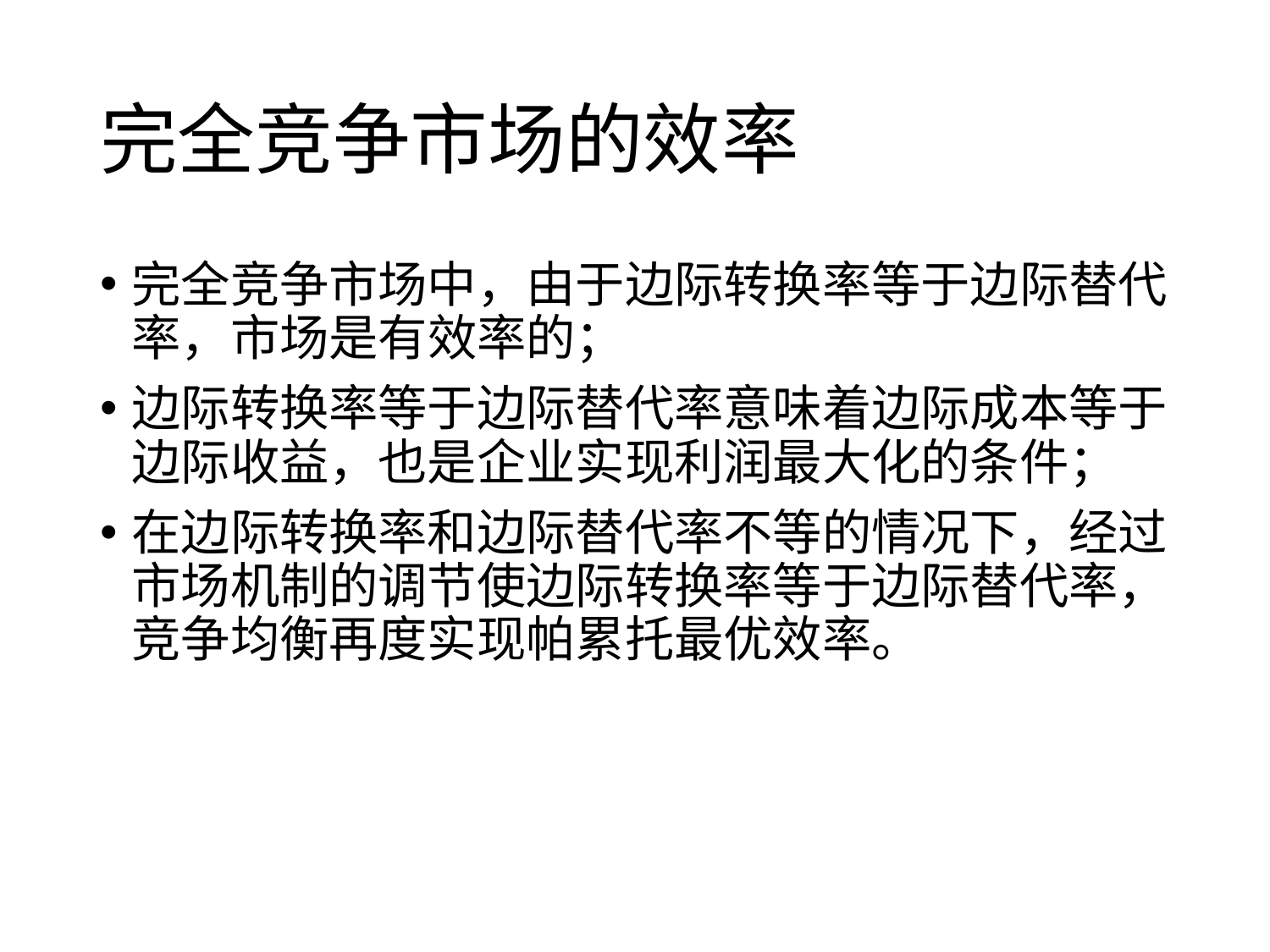

# 完全竞争市场的效率
完全竞争市场中，由于边际转换率等于边际替代率，市场是有效率的；
边际转换率等于边际替代率意味着边际成本等于边际收益，也是企业实现利润最大化的条件；
在边际转换率和边际替代率不等的情况下，经过市场机制的调节使边际转换率等于边际替代率，竞争均衡再度实现帕累托最优效率。